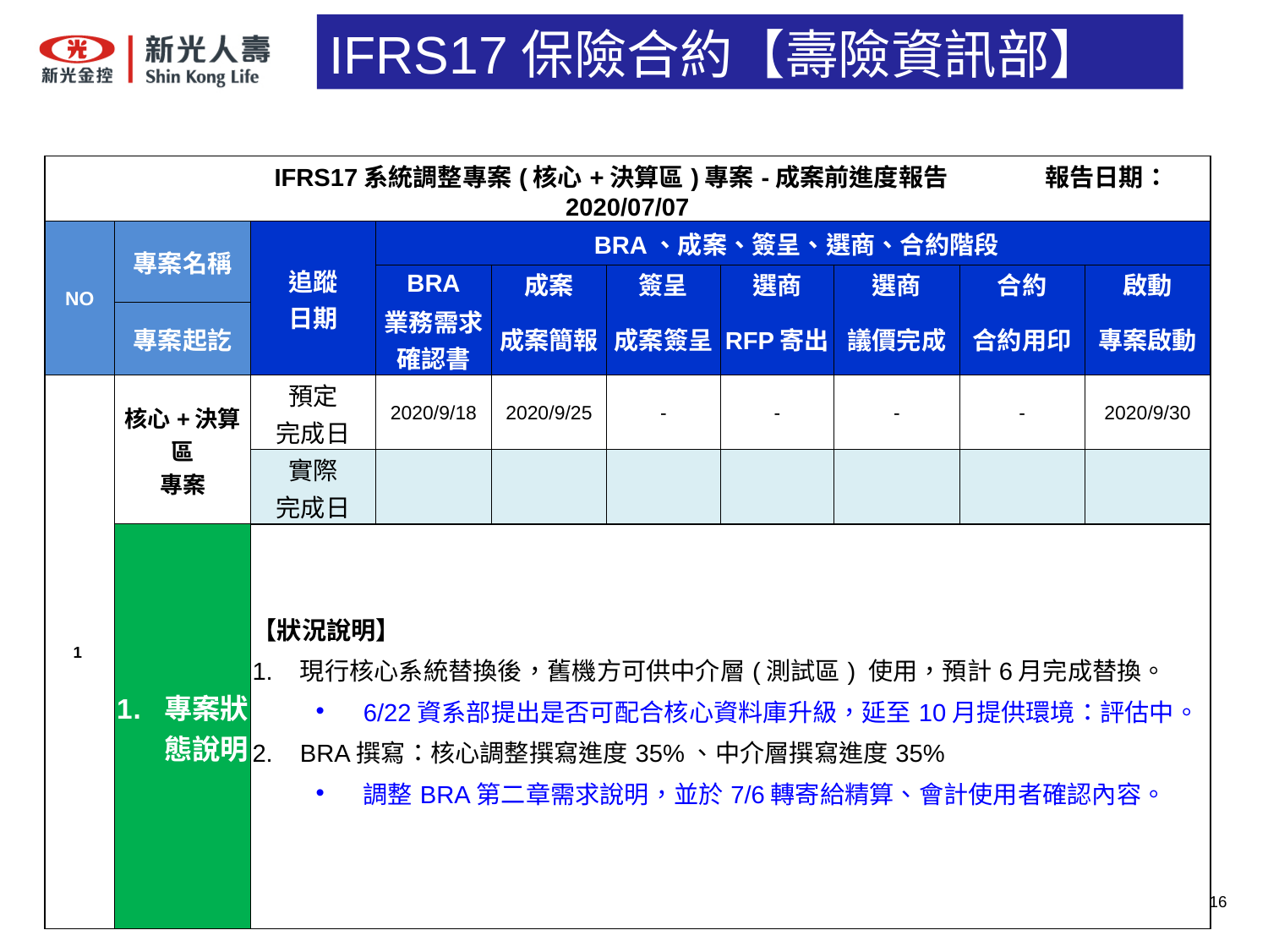

IFRS17保險合約【壽險資訊部】
| IFRS17系統調整專案(核心+決算區)專案-成案前進度報告 報告日期：2020/07/07 |  |  |  |  |  |  |  |  |  |
| --- | --- | --- | --- | --- | --- | --- | --- | --- | --- |
| NO | 專案名稱 | 追蹤 日期 | BRA、成案、簽呈、選商、合約階段 |  |  |  |  |  |  |
|  |  |  | BRA | 成案 | 簽呈 | 選商 | 選商 | 合約 | 啟動 |
|  | 專案起訖 |  | 業務需求確認書 | 成案簡報 | 成案簽呈 | RFP寄出 | 議價完成 | 合約用印 | 專案啟動 |
| 1 | 核心+決算區 專案 | 預定 | 2020/9/18 | 2020/9/25 | - | - | - | - | 2020/9/30 |
|  |  | 完成日 |  |  |  |  |  |  |  |
|  |  | 實際 |  |  |  |  |  |  |  |
|  |  | 完成日 |  |  |  |  |  |  |  |
|  | 專案狀態說明 | 【狀況說明】 現行核心系統替換後，舊機方可供中介層(測試區) 使用，預計6月完成替換。 6/22資系部提出是否可配合核心資料庫升級，延至10月提供環境：評估中。 BRA撰寫：核心調整撰寫進度35%、中介層撰寫進度35% 調整BRA第二章需求說明，並於7/6轉寄給精算、會計使用者確認內容。 |  |  |  |  |  |  |  |